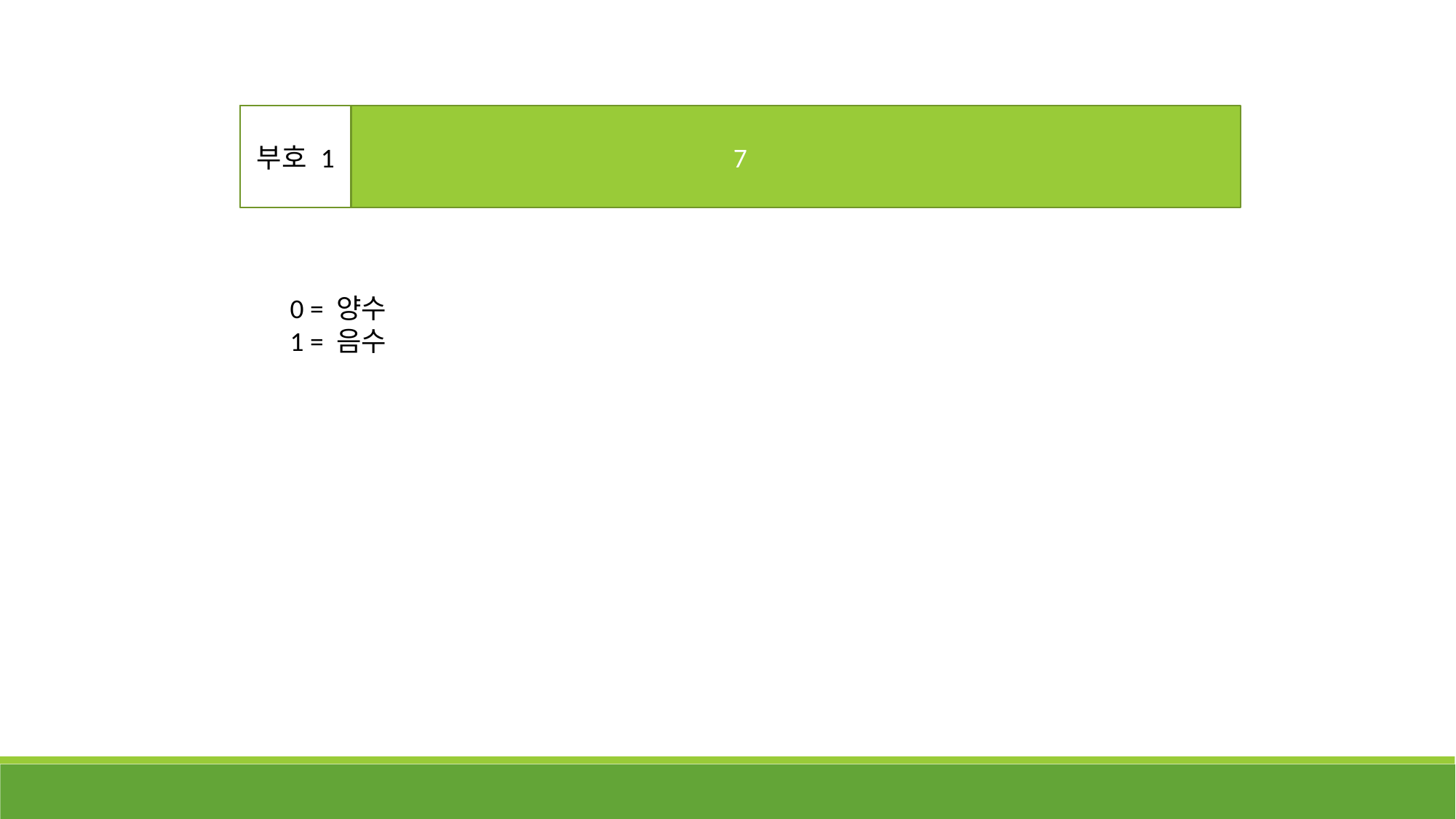

7
부호 1
0 = 양수
1 = 음수